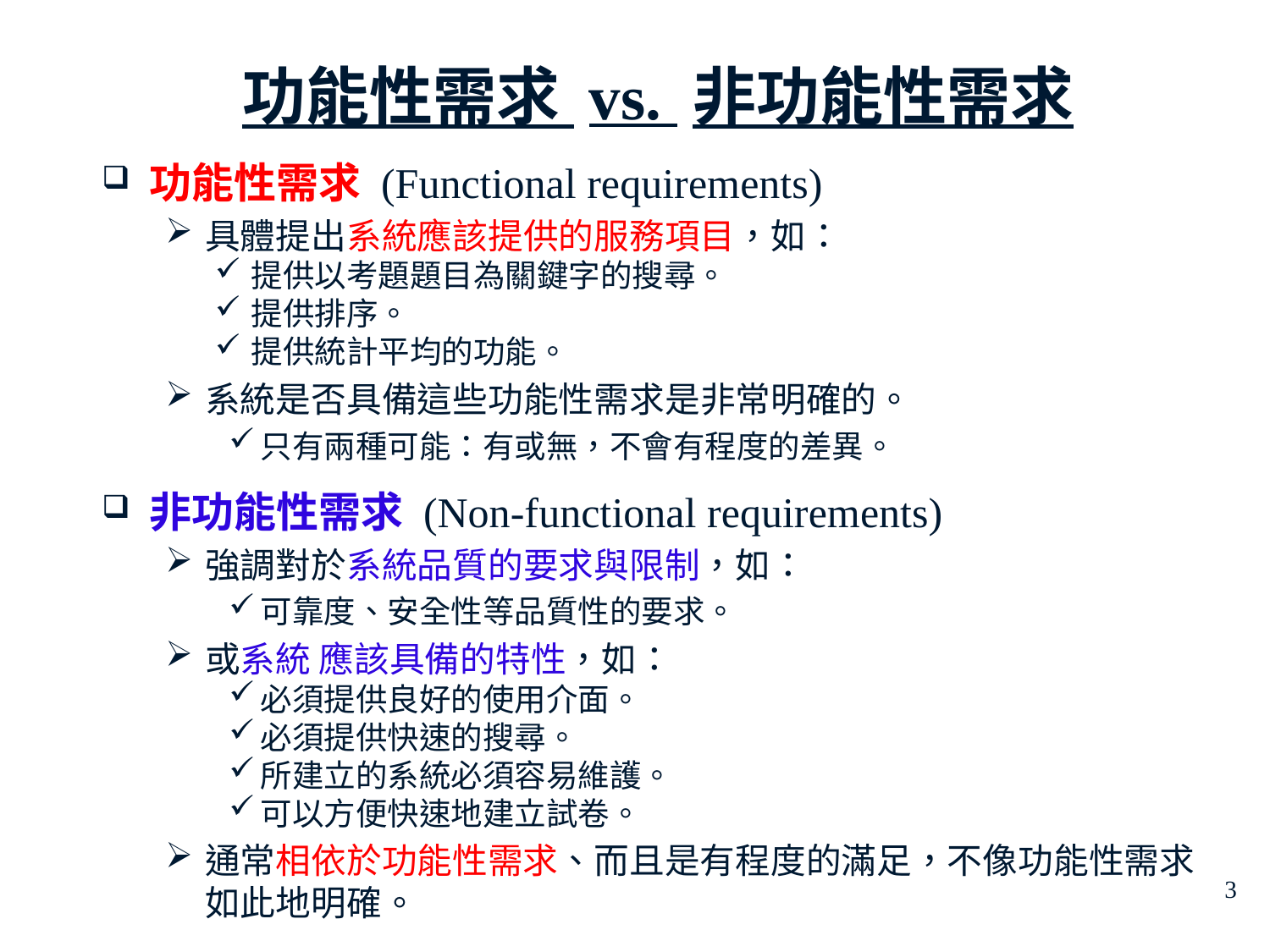

# 功能性需求 vs. 非功能性需求
功能性需求 (Functional requirements)
具體提出系統應該提供的服務項目，如：
提供以考題題目為關鍵字的搜尋。
提供排序。
提供統計平均的功能。
系統是否具備這些功能性需求是非常明確的。
只有兩種可能：有或無，不會有程度的差異。
非功能性需求 (Non-functional requirements)
強調對於系統品質的要求與限制，如：
可靠度、安全性等品質性的要求。
或系統 應該具備的特性，如：
必須提供良好的使用介面。
必須提供快速的搜尋。
所建立的系統必須容易維護。
可以方便快速地建立試卷。
通常相依於功能性需求、而且是有程度的滿足，不像功能性需求如此地明確。

3